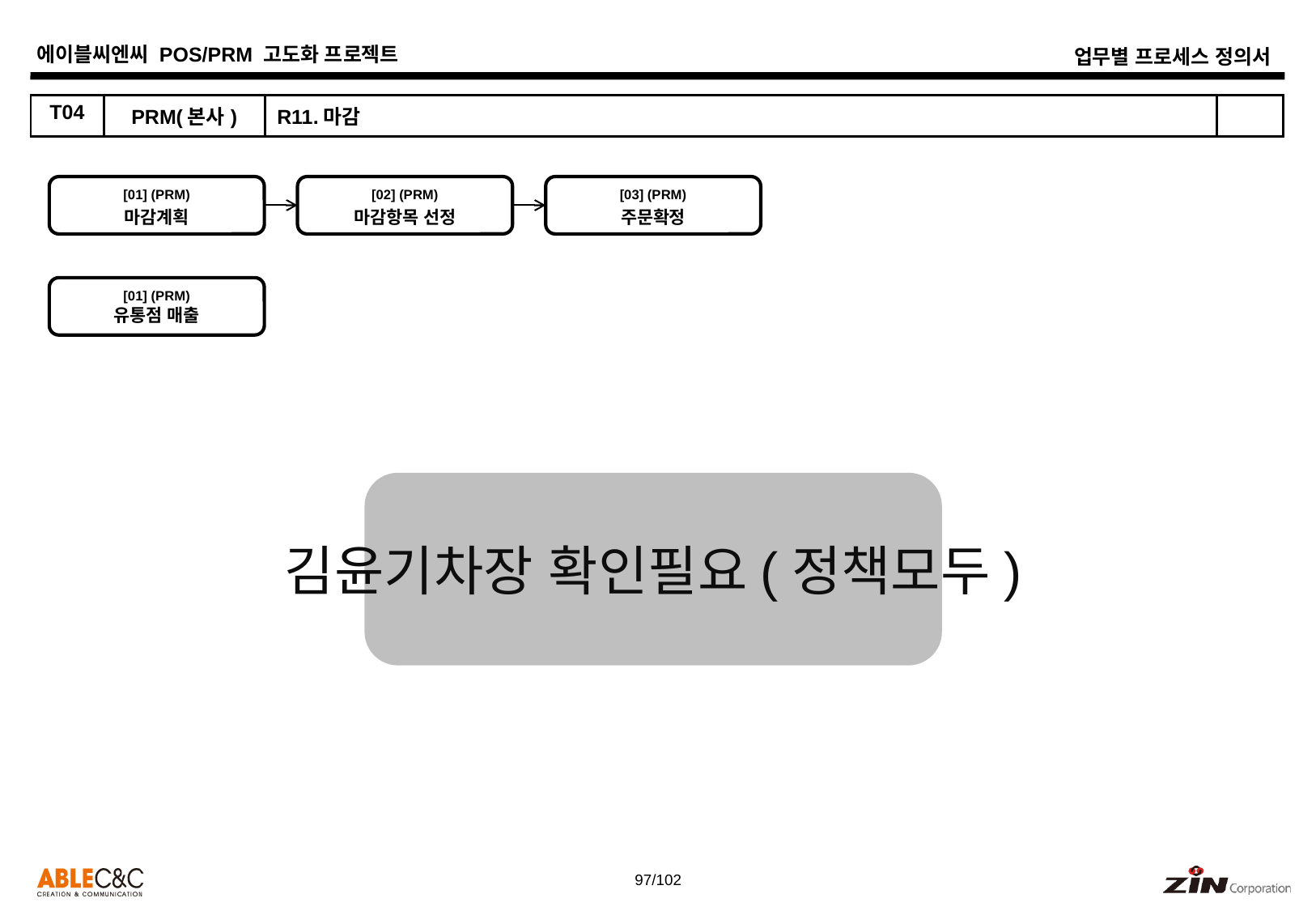

| T04 | PRM(본사) | R11.마감 |  |
| --- | --- | --- | --- |
[01] (PRM)
마감계획
[02] (PRM)
마감항목 선정
[03] (PRM)
주문확정
[01] (PRM)
유통점 매출
김윤기차장 확인필요(정책모두)